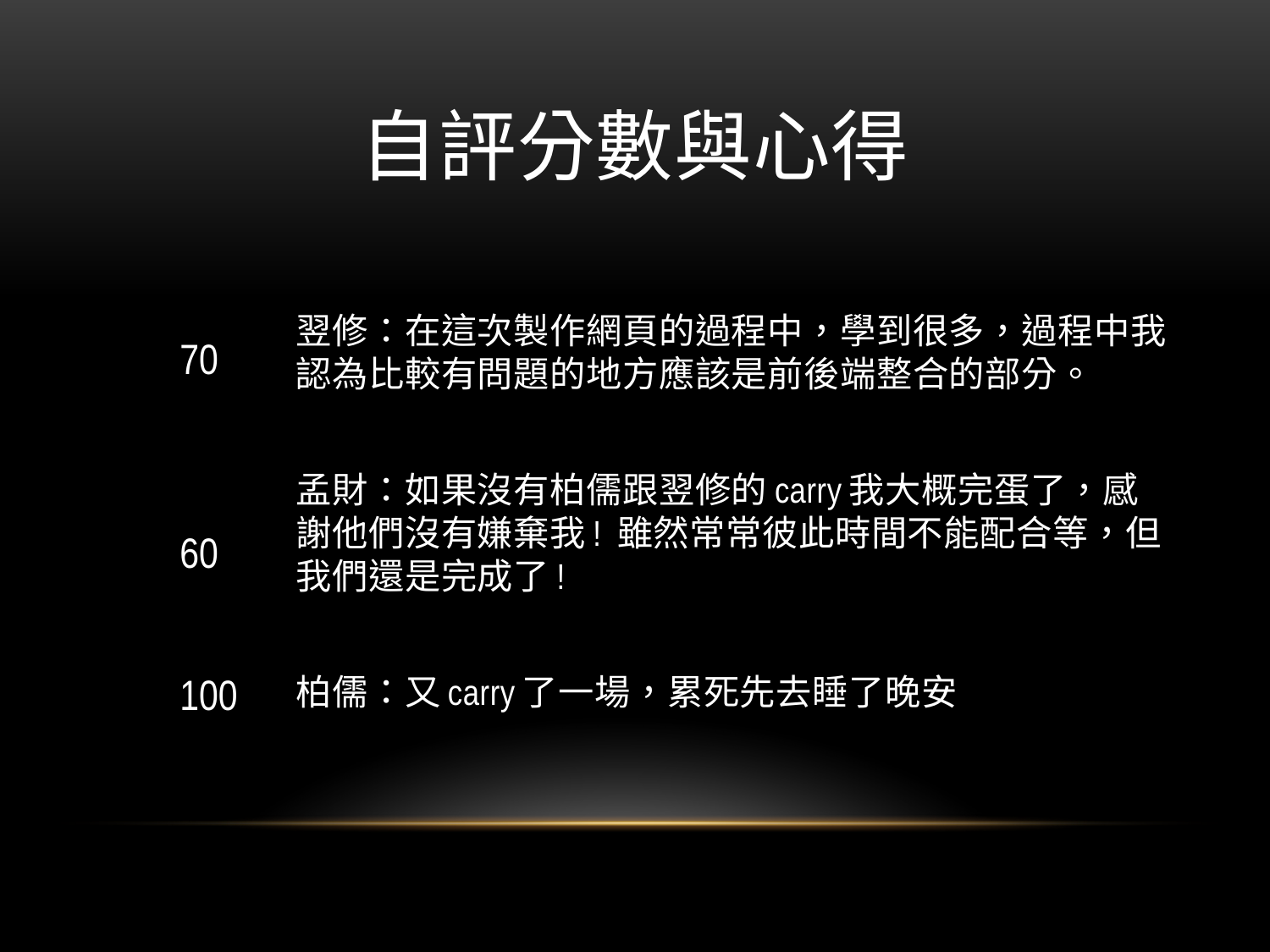

# 自評分數與心得

	翌修：在這次製作網頁的過程中，學到很多，過程中我認為比較有問題的地方應該是前後端整合的部分。

	孟財：如果沒有柏儒跟翌修的carry我大概完蛋了，感謝他們沒有嫌棄我! 雖然常常彼此時間不能配合等，但我們還是完成了!

	柏儒：又carry了一場，累死先去睡了晚安
70
60
100